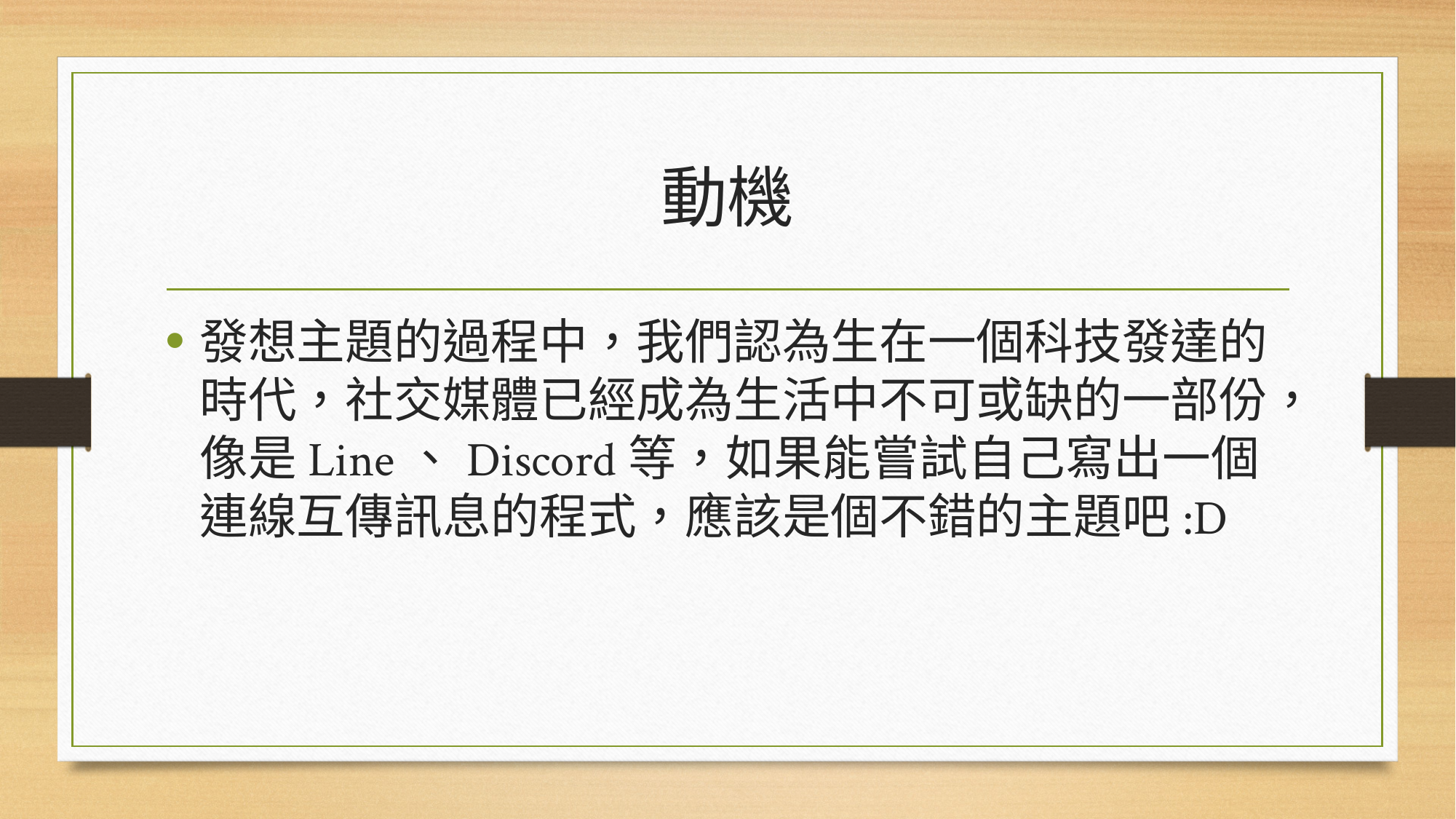

# 動機
發想主題的過程中，我們認為生在一個科技發達的時代，社交媒體已經成為生活中不可或缺的一部份，像是Line、Discord等，如果能嘗試自己寫出一個連線互傳訊息的程式，應該是個不錯的主題吧:D